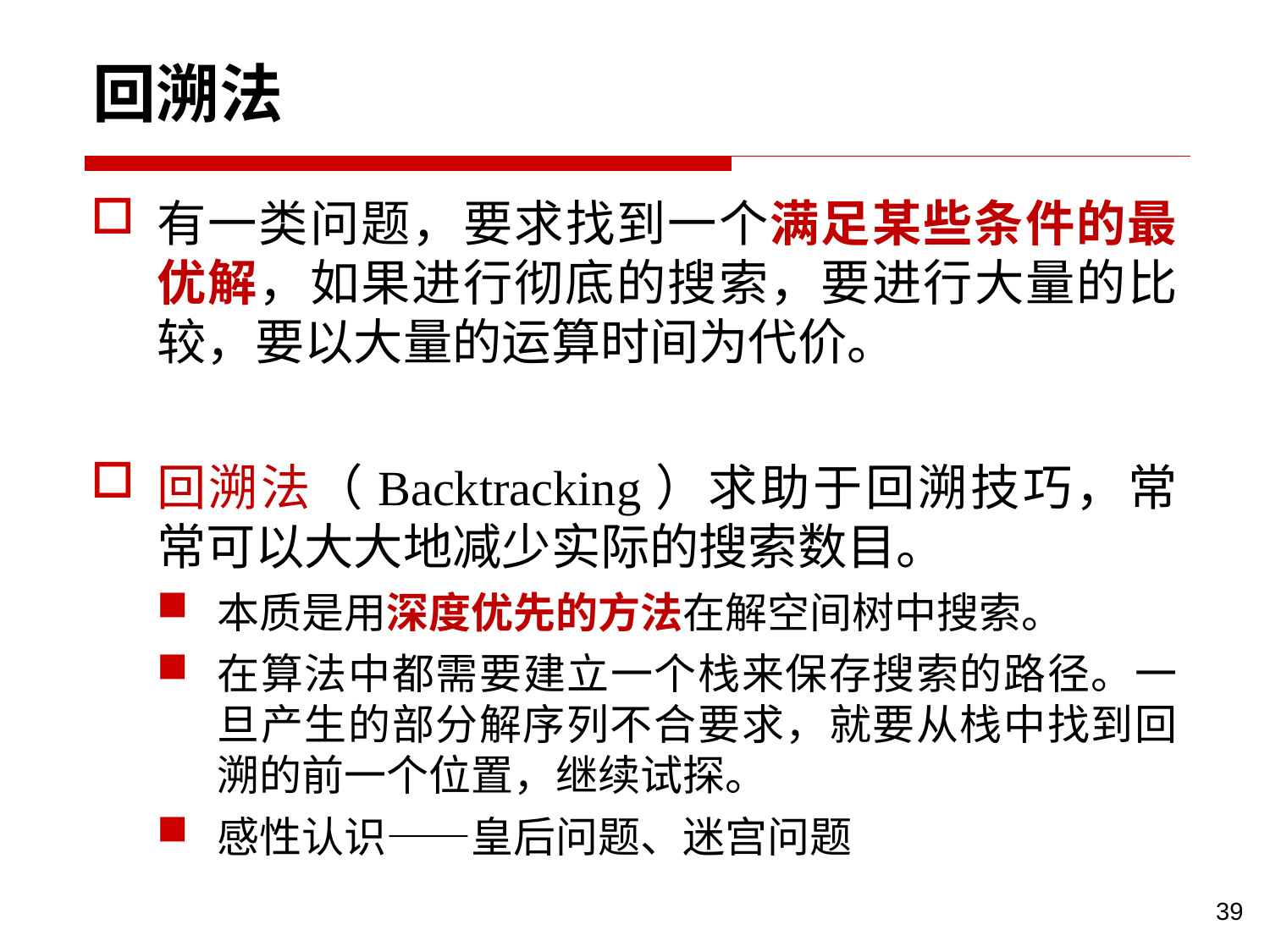

# 回溯法
有一类问题，要求找到一个满足某些条件的最优解，如果进行彻底的搜索，要进行大量的比较，要以大量的运算时间为代价。

回溯法（Backtracking）求助于回溯技巧，常常可以大大地减少实际的搜索数目。
本质是用深度优先的方法在解空间树中搜索。
在算法中都需要建立一个栈来保存搜索的路径。一旦产生的部分解序列不合要求，就要从栈中找到回溯的前一个位置，继续试探。
感性认识——皇后问题、迷宫问题

39